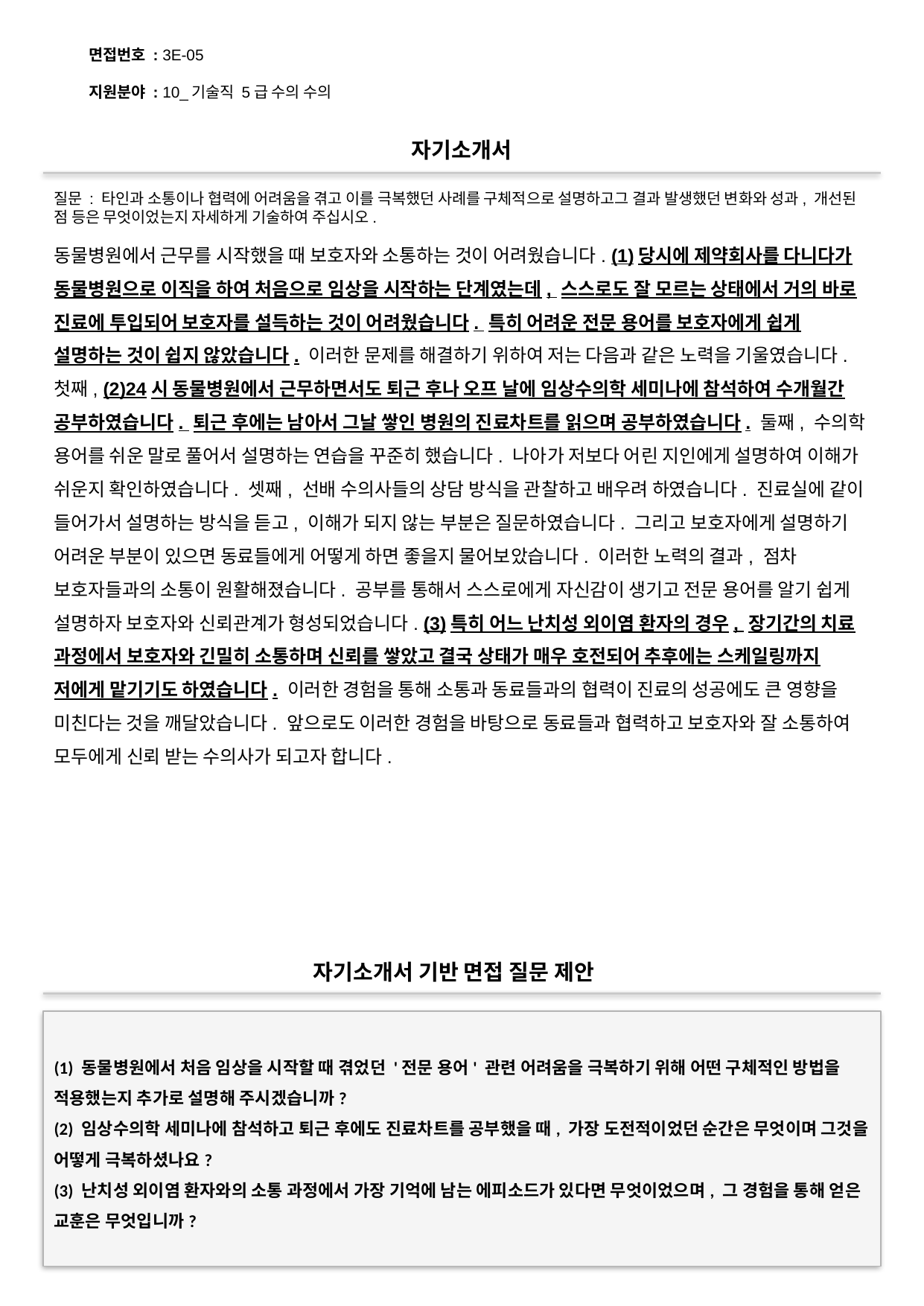

면접번호 : 3E-05

지원분야 : 10_기술직 5급 수의 수의
#

자기소개서

질문 : 타인과 소통이나 협력에 어려움을 겪고 이를 극복했던 사례를 구체적으로 설명하고그 결과 발생했던 변화와 성과, 개선된 점 등은 무엇이었는지 자세하게 기술하여 주십시오.

동물병원에서 근무를 시작했을 때 보호자와 소통하는 것이 어려웠습니다. (1)당시에 제약회사를 다니다가 동물병원으로 이직을 하여 처음으로 임상을 시작하는 단계였는데, 스스로도 잘 모르는 상태에서 거의 바로 진료에 투입되어 보호자를 설득하는 것이 어려웠습니다. 특히 어려운 전문 용어를 보호자에게 쉽게 설명하는 것이 쉽지 않았습니다. 이러한 문제를 해결하기 위하여 저는 다음과 같은 노력을 기울였습니다. 첫째, (2)24시 동물병원에서 근무하면서도 퇴근 후나 오프 날에 임상수의학 세미나에 참석하여 수개월간 공부하였습니다. 퇴근 후에는 남아서 그날 쌓인 병원의 진료차트를 읽으며 공부하였습니다. 둘째, 수의학 용어를 쉬운 말로 풀어서 설명하는 연습을 꾸준히 했습니다. 나아가 저보다 어린 지인에게 설명하여 이해가 쉬운지 확인하였습니다. 셋째, 선배 수의사들의 상담 방식을 관찰하고 배우려 하였습니다. 진료실에 같이 들어가서 설명하는 방식을 듣고, 이해가 되지 않는 부분은 질문하였습니다. 그리고 보호자에게 설명하기 어려운 부분이 있으면 동료들에게 어떻게 하면 좋을지 물어보았습니다. 이러한 노력의 결과, 점차 보호자들과의 소통이 원활해졌습니다. 공부를 통해서 스스로에게 자신감이 생기고 전문 용어를 알기 쉽게 설명하자 보호자와 신뢰관계가 형성되었습니다. (3)특히 어느 난치성 외이염 환자의 경우, 장기간의 치료 과정에서 보호자와 긴밀히 소통하며 신뢰를 쌓았고 결국 상태가 매우 호전되어 추후에는 스케일링까지 저에게 맡기기도 하였습니다. 이러한 경험을 통해 소통과 동료들과의 협력이 진료의 성공에도 큰 영향을 미친다는 것을 깨달았습니다. 앞으로도 이러한 경험을 바탕으로 동료들과 협력하고 보호자와 잘 소통하여 모두에게 신뢰 받는 수의사가 되고자 합니다.

자기소개서 기반 면접 질문 제안

(1) 동물병원에서 처음 임상을 시작할 때 겪었던 '전문 용어' 관련 어려움을 극복하기 위해 어떤 구체적인 방법을 적용했는지 추가로 설명해 주시겠습니까?
(2) 임상수의학 세미나에 참석하고 퇴근 후에도 진료차트를 공부했을 때, 가장 도전적이었던 순간은 무엇이며 그것을 어떻게 극복하셨나요?
(3) 난치성 외이염 환자와의 소통 과정에서 가장 기억에 남는 에피소드가 있다면 무엇이었으며, 그 경험을 통해 얻은 교훈은 무엇입니까?